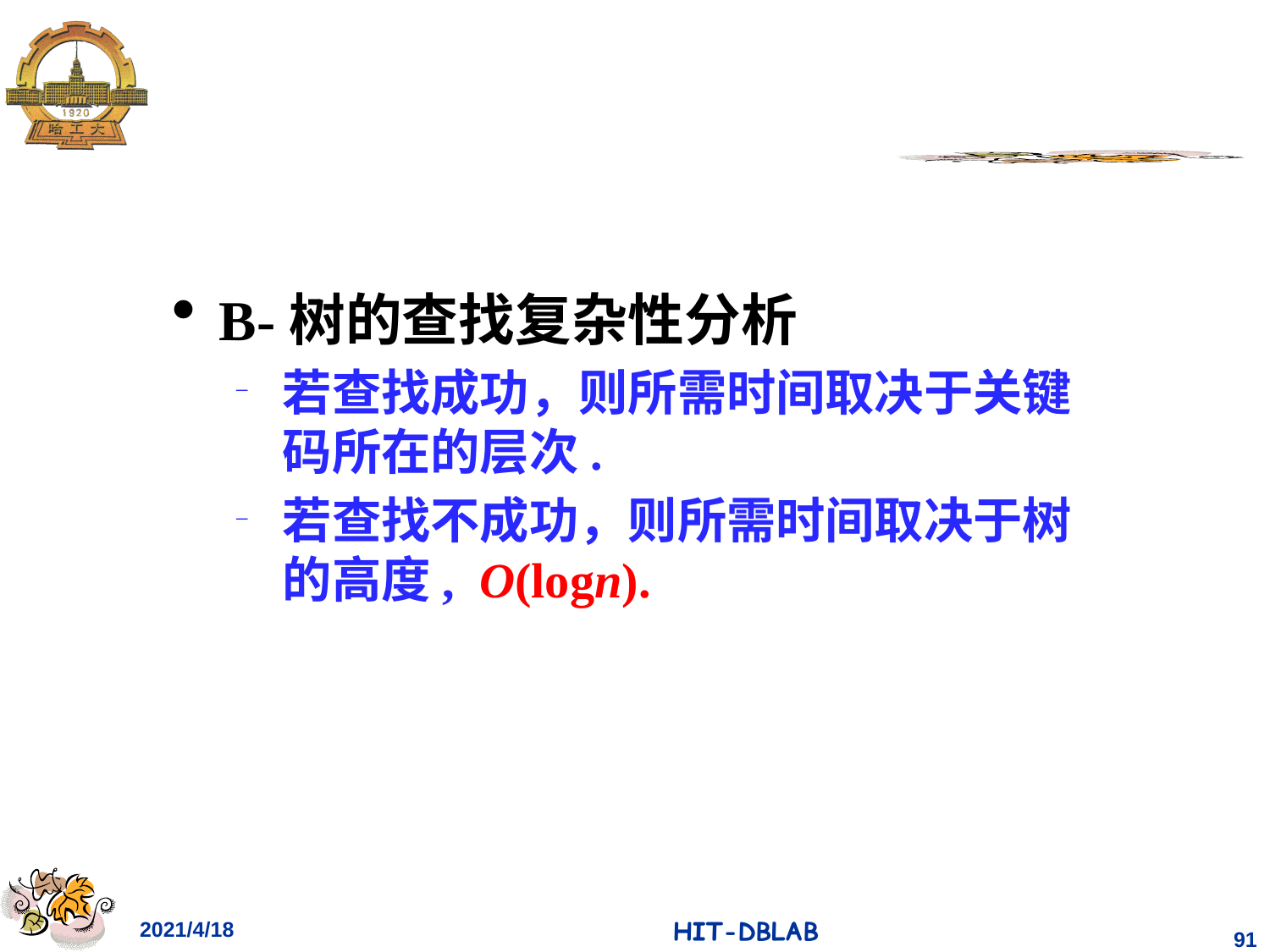

B-树的查找复杂性分析
若查找成功，则所需时间取决于关键码所在的层次.
若查找不成功，则所需时间取决于树的高度,  O(logn).
2021/4/18
HIT-DBLAB
91